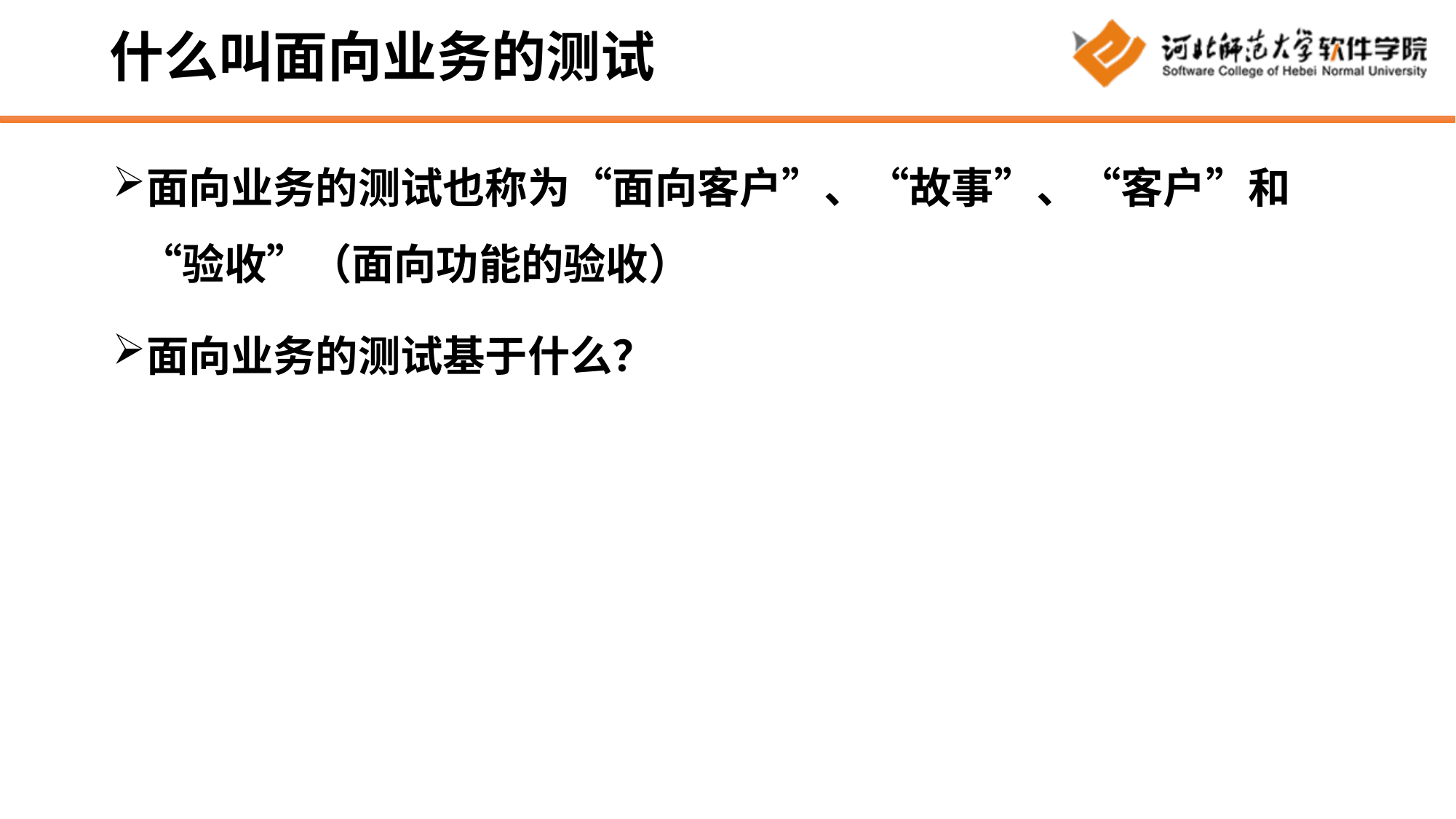

# 什么叫面向业务的测试
面向业务的测试也称为“面向客户”、“故事”、“客户”和“验收”（面向功能的验收）
面向业务的测试基于什么？